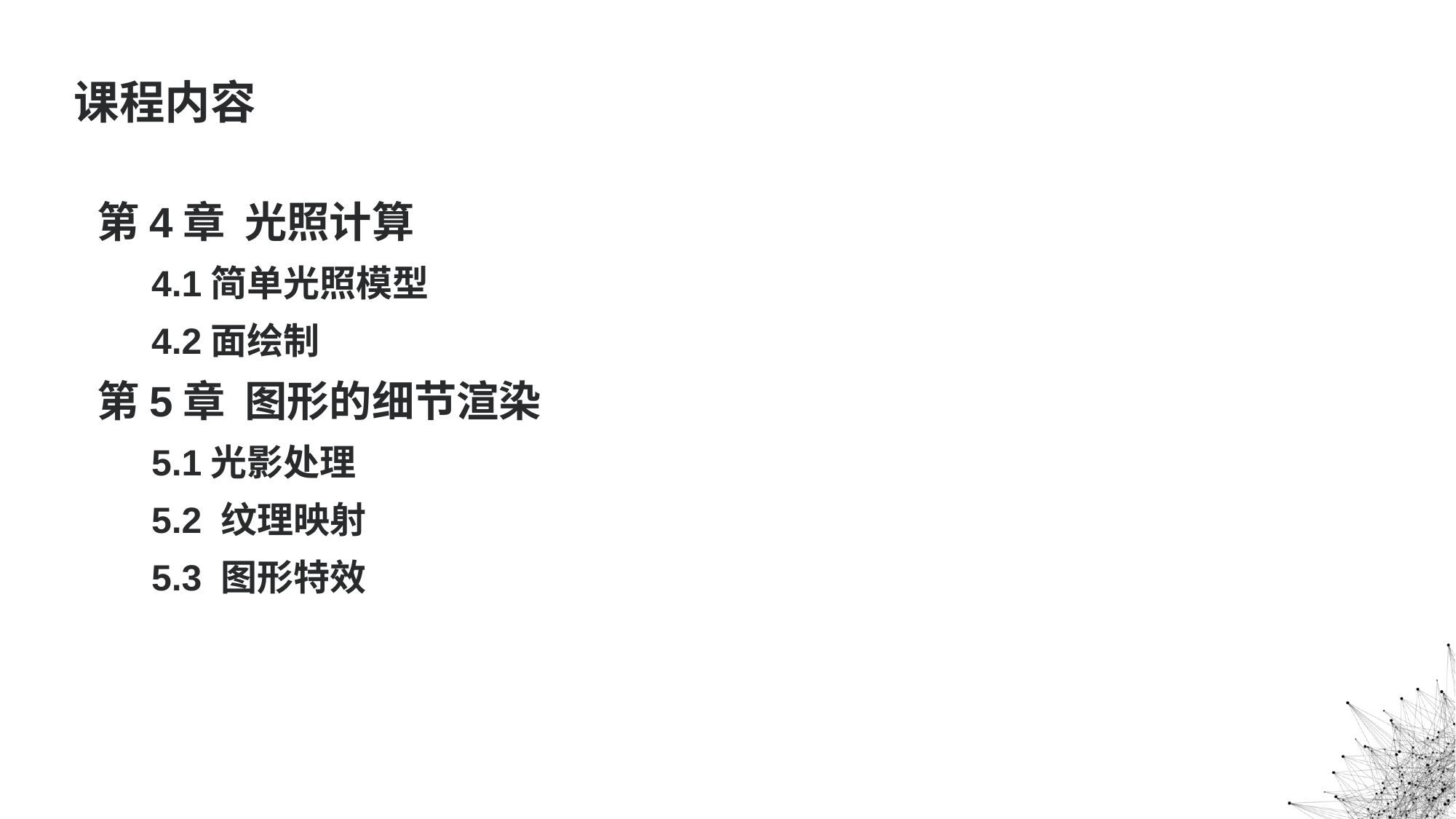

# 课程内容
第4章  光照计算
4.1简单光照模型
4.2面绘制
第5章  图形的细节渲染
5.1光影处理
5.2 纹理映射
5.3 图形特效